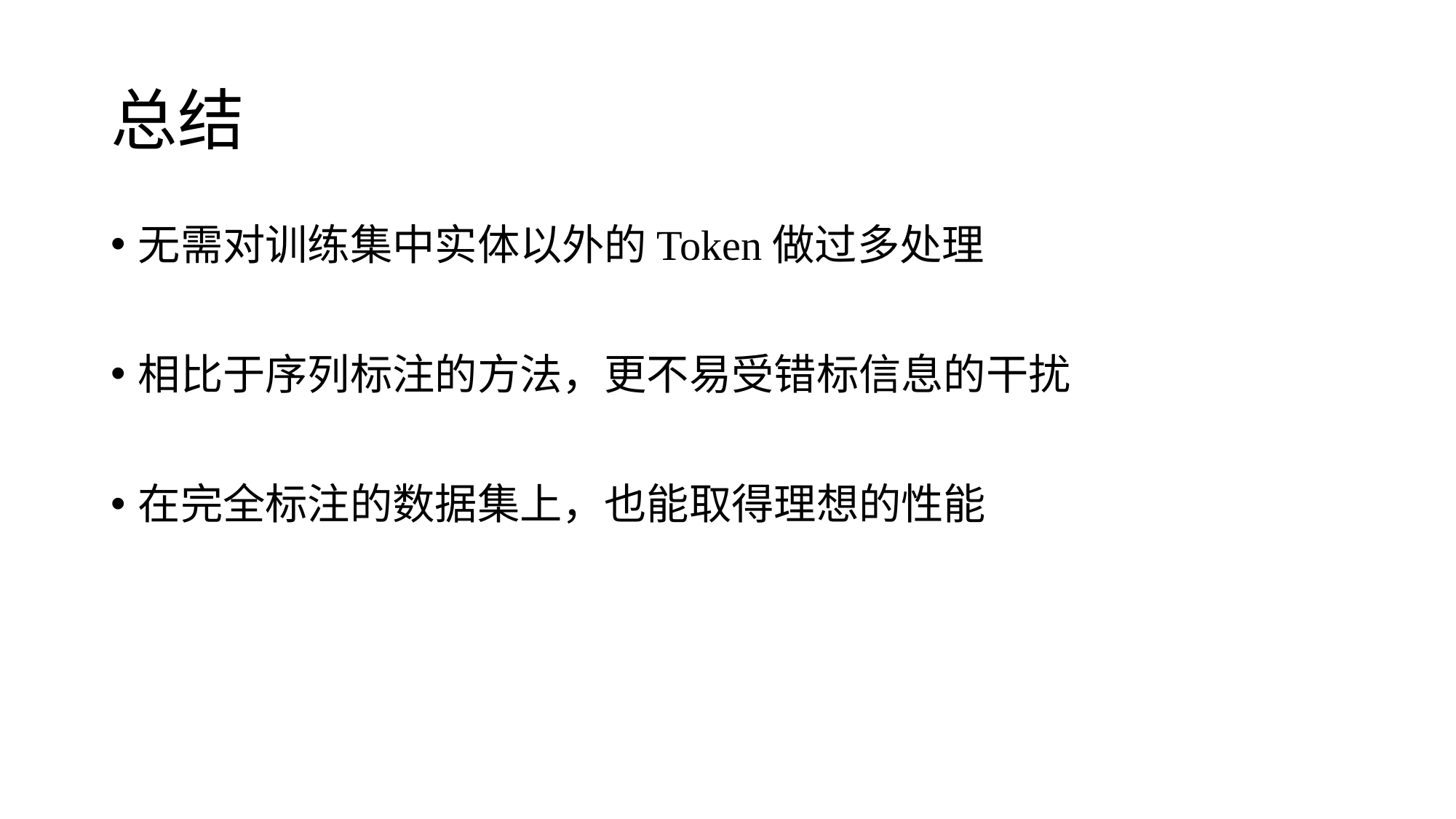

# 总结
无需对训练集中实体以外的Token做过多处理

相比于序列标注的方法，更不易受错标信息的干扰

在完全标注的数据集上，也能取得理想的性能

28